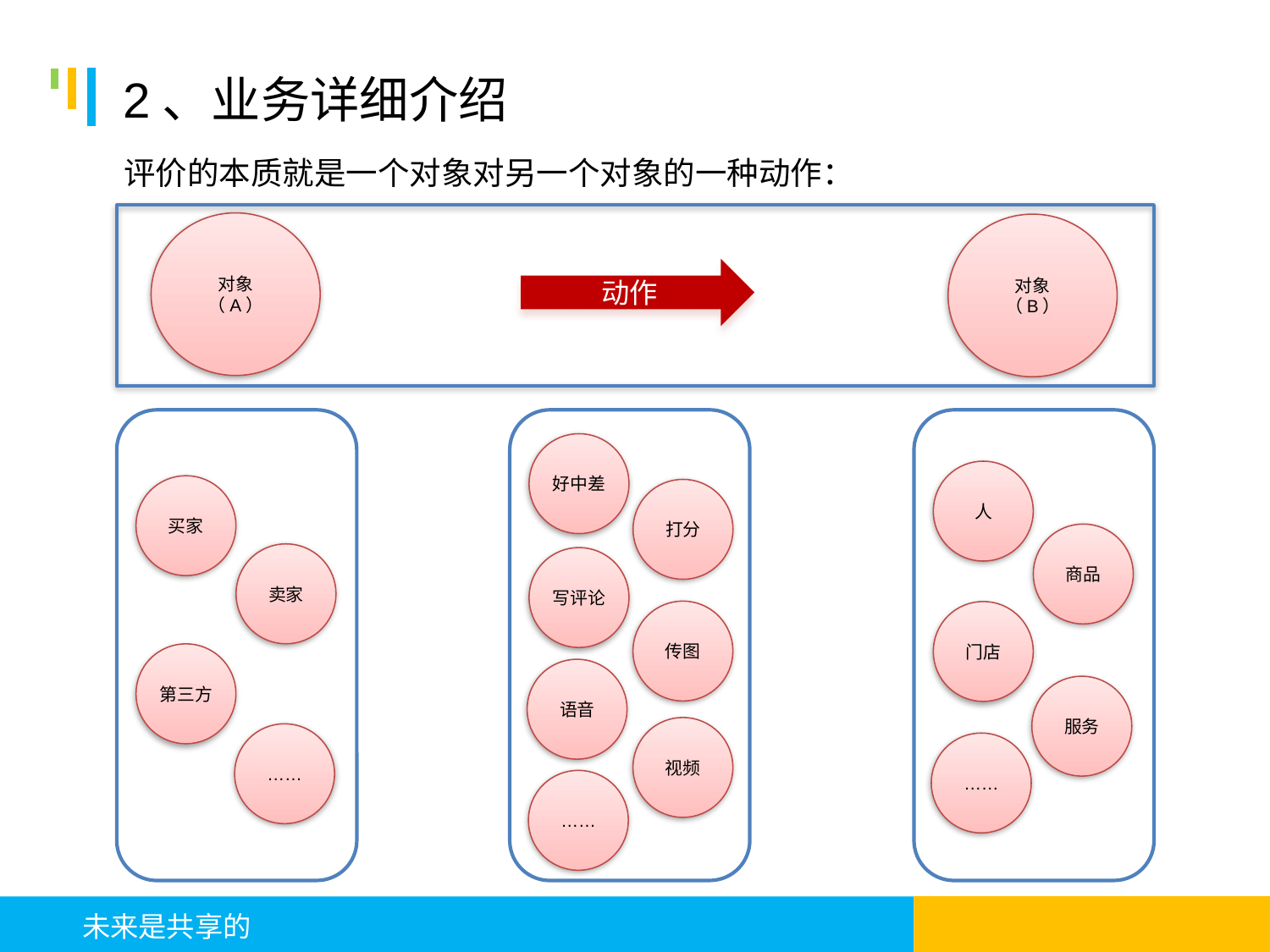

# 2、业务详细介绍

评价的本质就是一个对象对另一个对象的一种动作：

对象
（A）

对象
（B）

动作

好中差

人

买家

打分

商品

卖家

写评论

传图

门店

第三方

语音

服务

视频

……

……

……

            未来是共享的